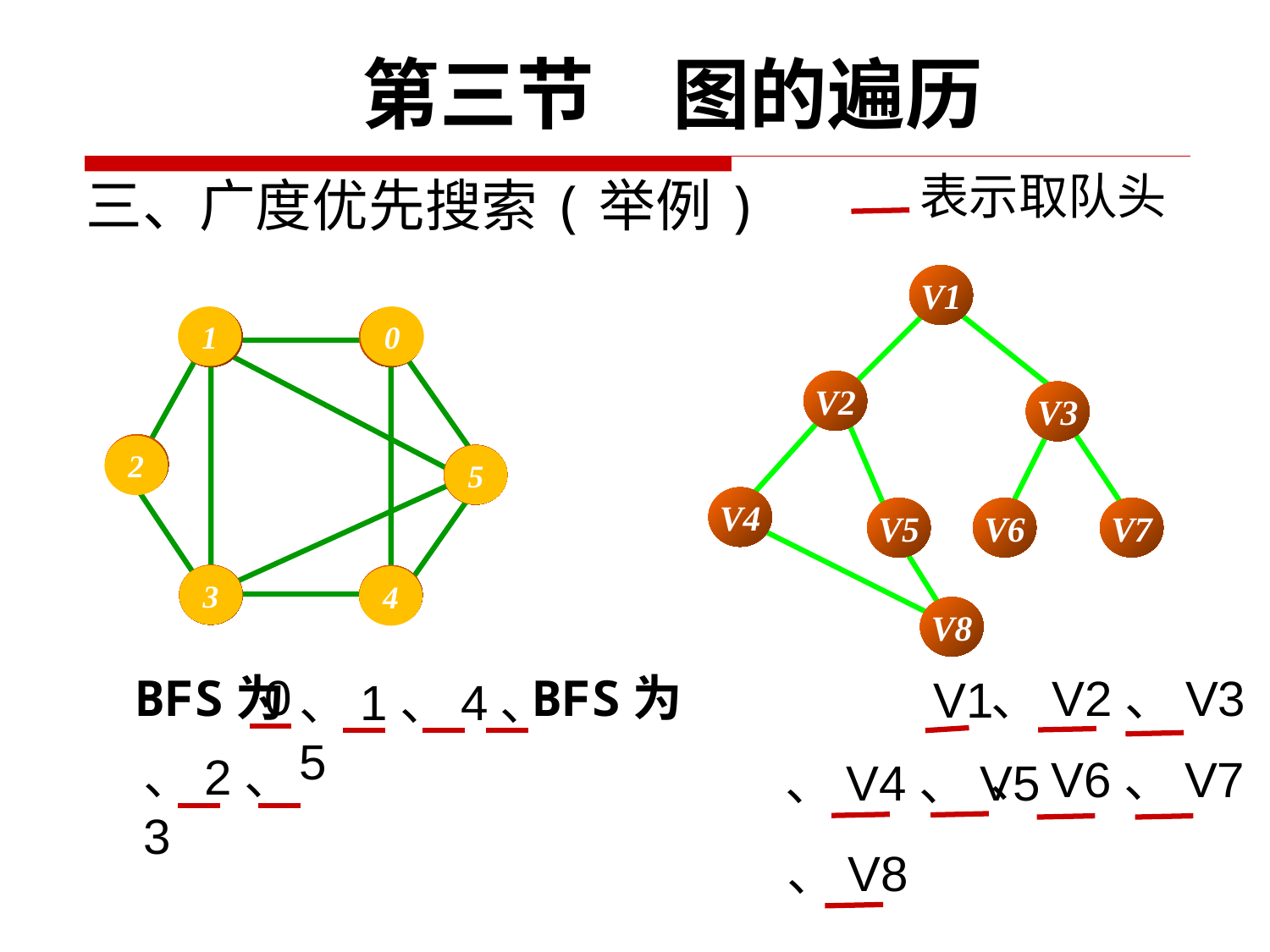

第三节　图的遍历
# 三、广度优先搜索(举例)
表示取队头
V1
V2
V3
V4
V5
V6
V7
V8

0
1
1
0
2
5
3
4

2
5
3
4
0
、V2、V3
BFS为                     BFS为
V1
、1、4、5
、2、3
、V6、V7
、V4、V5
、V8